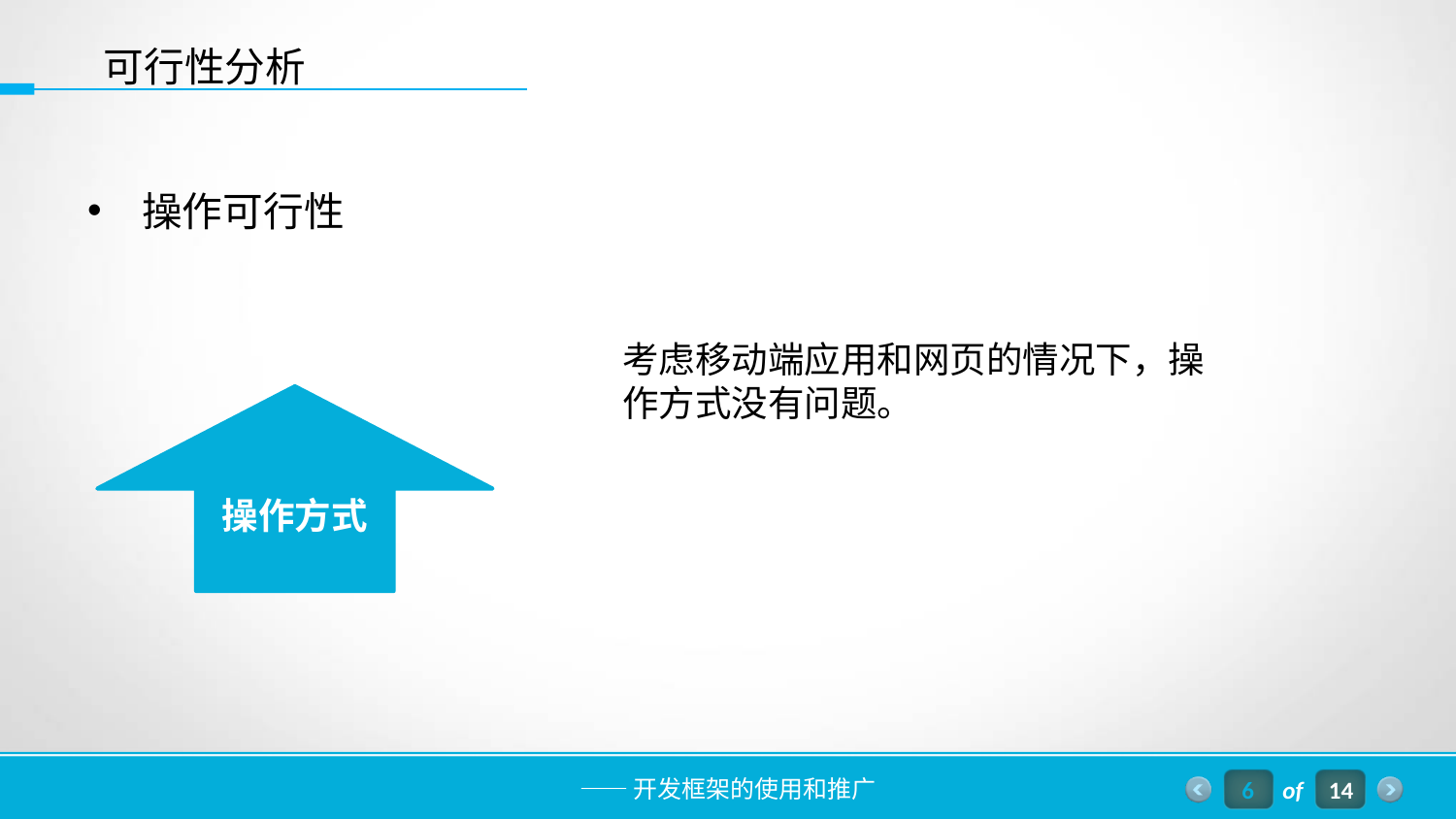

可行性分析

操作可行性
考虑移动端应用和网页的情况下，操作方式没有问题。
操作方式

6